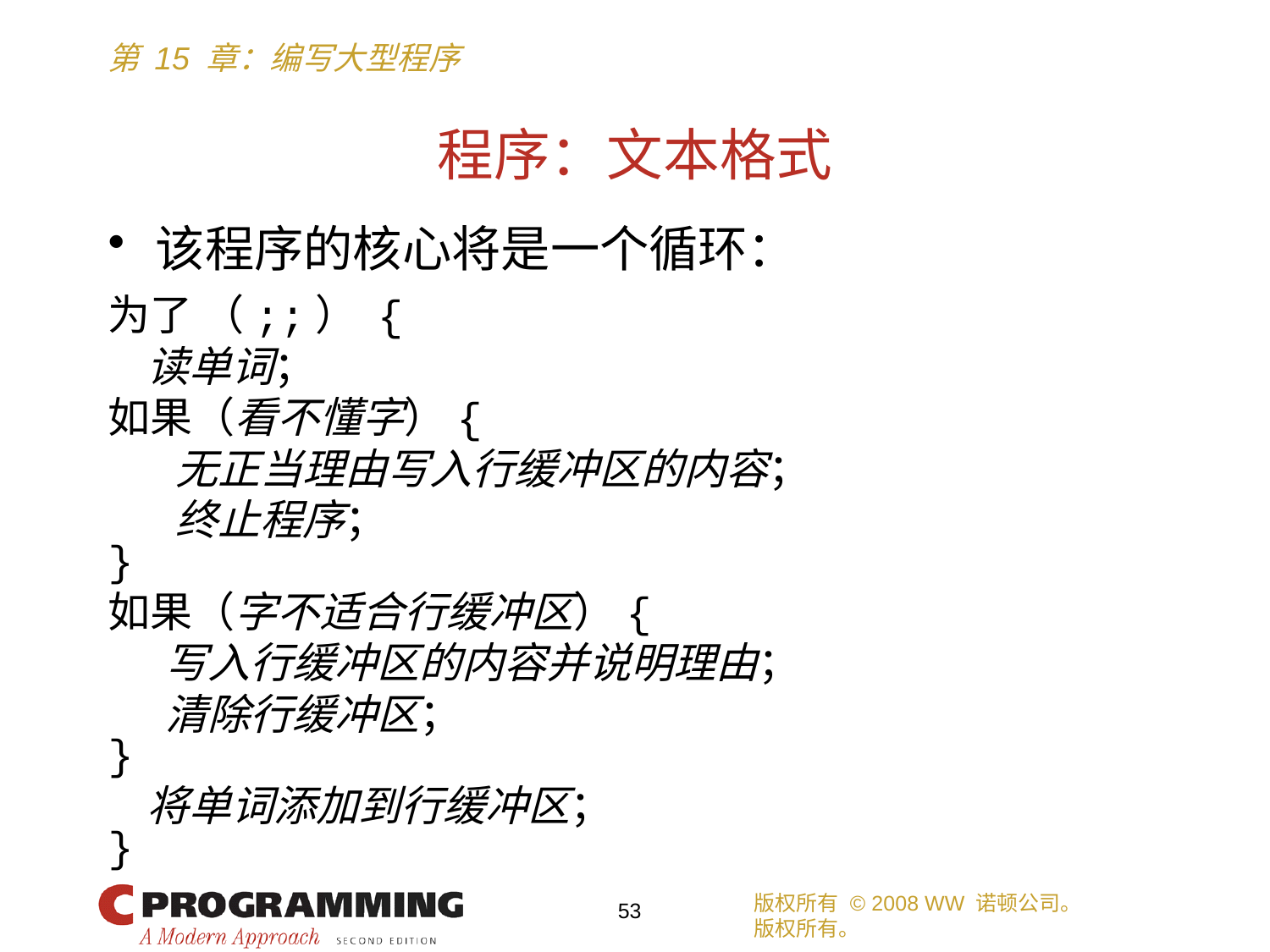

# 程序：文本格式
该程序的核心将是一个循环：
为了 （;;） {
   读单词；
如果（看不懂字）{
      无正当理由写入行缓冲区的内容；
      终止程序；
}
如果（字不适合行缓冲区）{
     写入行缓冲区的内容并说明理由；
     清除行缓冲区；
}
   将单词添加到行缓冲区；
}
版权所有 © 2008 WW 诺顿公司。
版权所有。
53